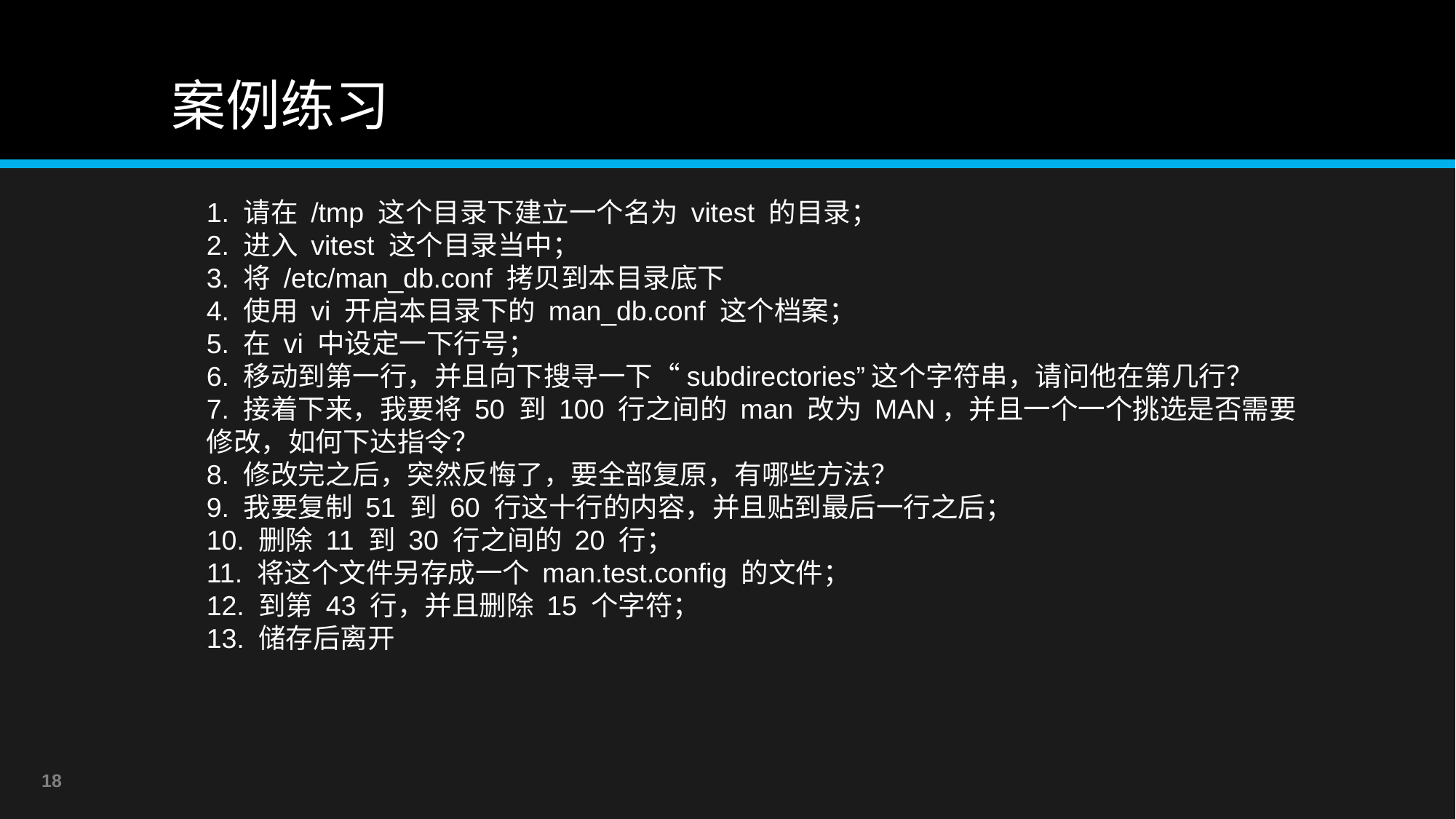

# 案例练习

1. 请在 /tmp 这个目录下建立一个名为 vitest 的目录；
2. 进入 vitest 这个目录当中；
3. 将 /etc/man_db.conf 拷贝到本目录底下
4. 使用 vi 开启本目录下的 man_db.conf 这个档案；
5. 在 vi 中设定一下行号；
6. 移动到第一行，并且向下搜寻一下“subdirectories”这个字符串，请问他在第几行？
7. 接着下来，我要将 50 到 100 行之间的 man 改为 MAN，并且一个一个挑选是否需要修改，如何下达指令？
8. 修改完之后，突然反悔了，要全部复原，有哪些方法？
9. 我要复制 51 到 60 行这十行的内容，并且贴到最后一行之后；
10. 删除 11 到 30 行之间的 20 行；
11. 将这个文件另存成一个 man.test.config 的文件；
12. 到第 43 行，并且删除 15 个字符；
13. 储存后离开
18